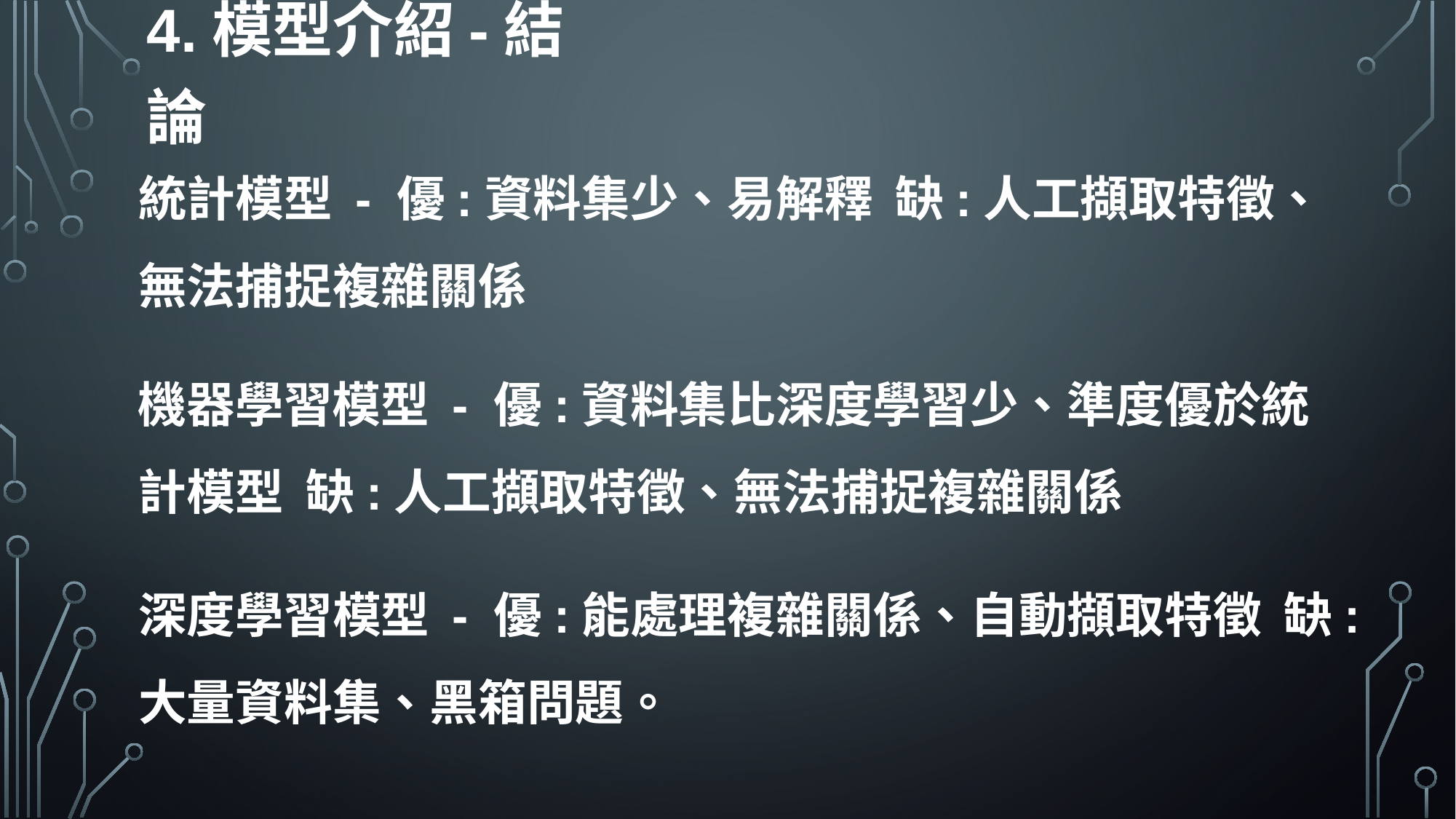

4.模型介紹-結論
統計模型 - 優:資料集少、易解釋  缺:人工擷取特徵、無法捕捉複雜關係

機器學習模型 - 優:資料集比深度學習少、準度優於統計模型  缺:人工擷取特徵、無法捕捉複雜關係
深度學習模型 - 優:能處理複雜關係、自動擷取特徵  缺:大量資料集、黑箱問題。